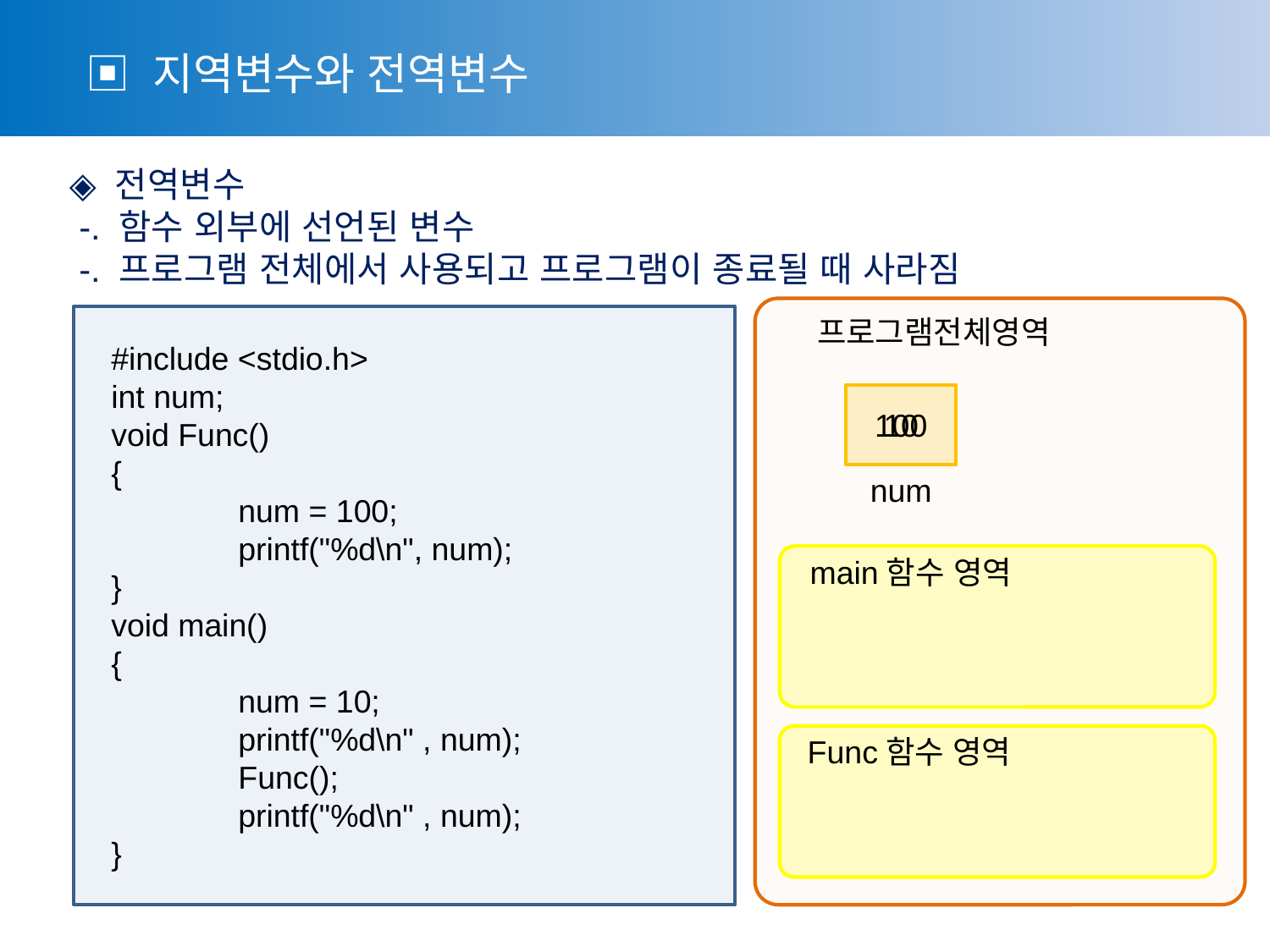

▣ 지역변수와 전역변수
◈ 전역변수
 -. 함수 외부에 선언된 변수
 -. 프로그램 전체에서 사용되고 프로그램이 종료될 때 사라짐

#include <stdio.h>
int num;
void Func()
{
	num = 100;
	printf("%d\n", num);
}
void main()
{
	num = 10;
	printf("%d\n" , num);
	Func();
	printf("%d\n" , num);
}
프로그램전체영역

100
10
num

main함수 영역

Func함수 영역